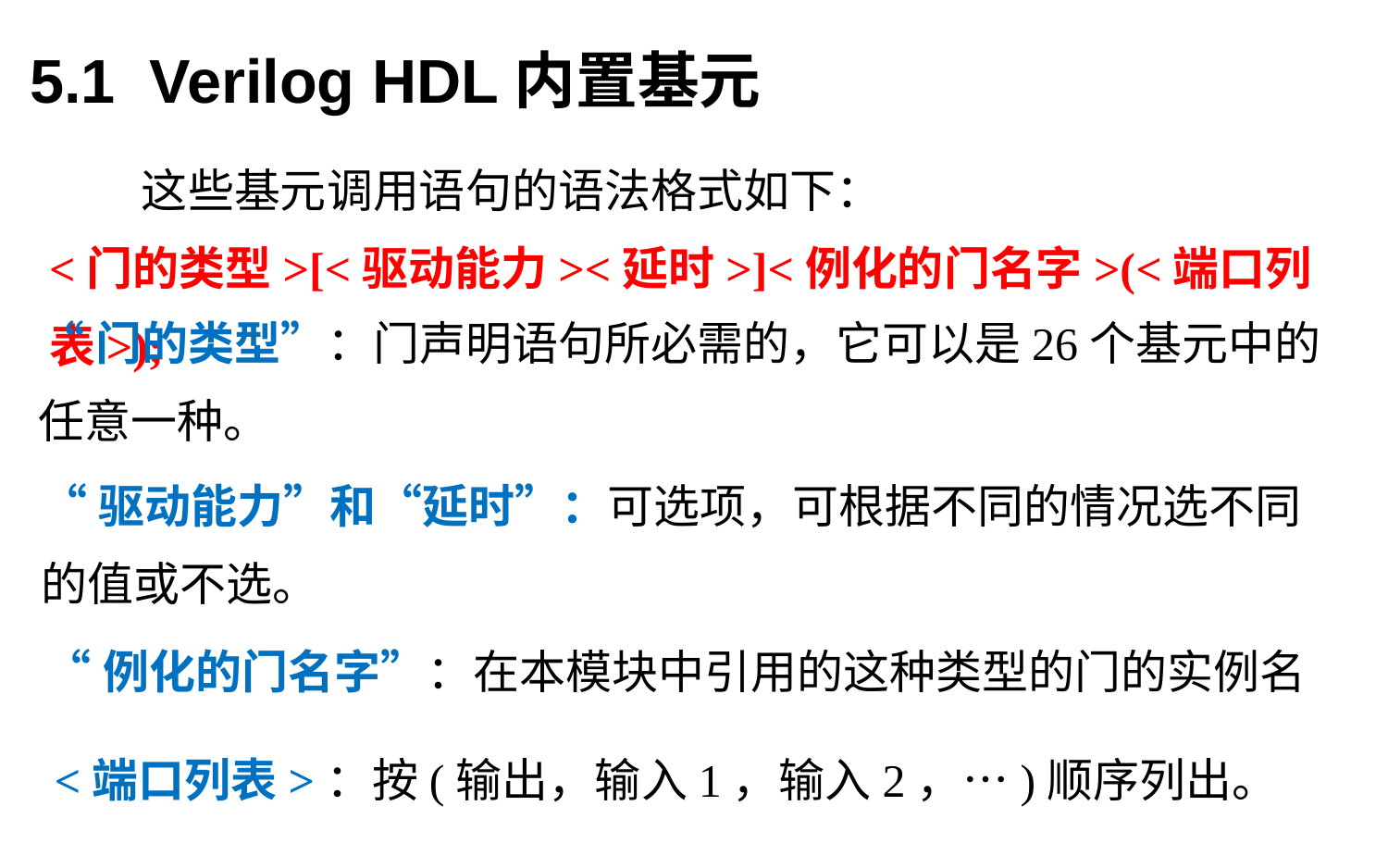

5.1  Verilog HDL内置基元
# 这些基元调用语句的语法格式如下： <门的类型>[<驱动能力><延时>]<例化的门名字>(<端口列表>);
“门的类型”：门声明语句所必需的，它可以是26个基元中的任意一种。
“驱动能力”和“延时”：可选项，可根据不同的情况选不同的值或不选。
“例化的门名字”：在本模块中引用的这种类型的门的实例名
<端口列表>：按(输出，输入1，输入2，…)顺序列出。